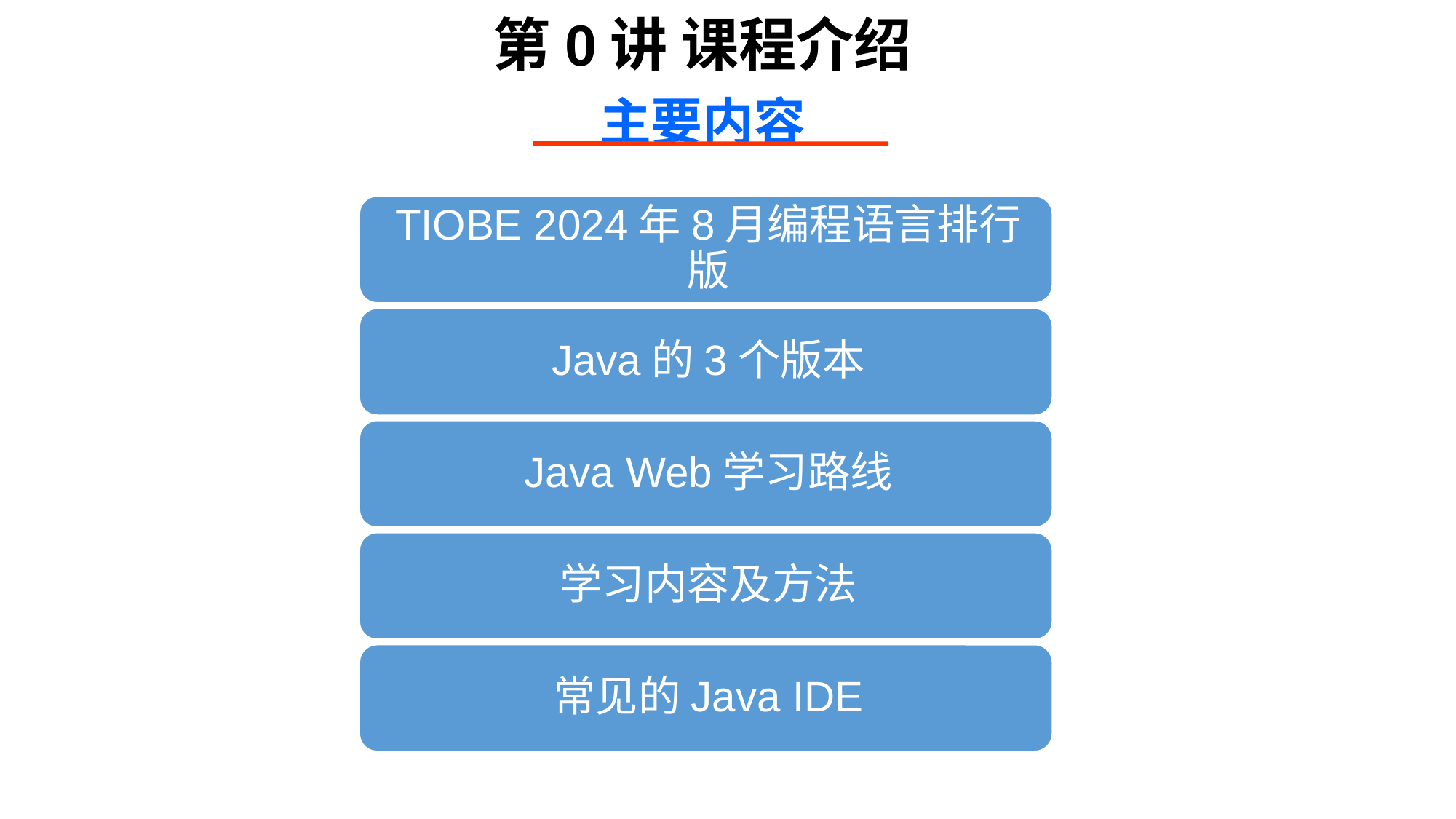

# 第0讲 课程介绍
主要内容

TIOBE 2024年8月编程语言排行版
Java的3个版本
Java Web学习路线
学习内容及方法
常见的Java IDE